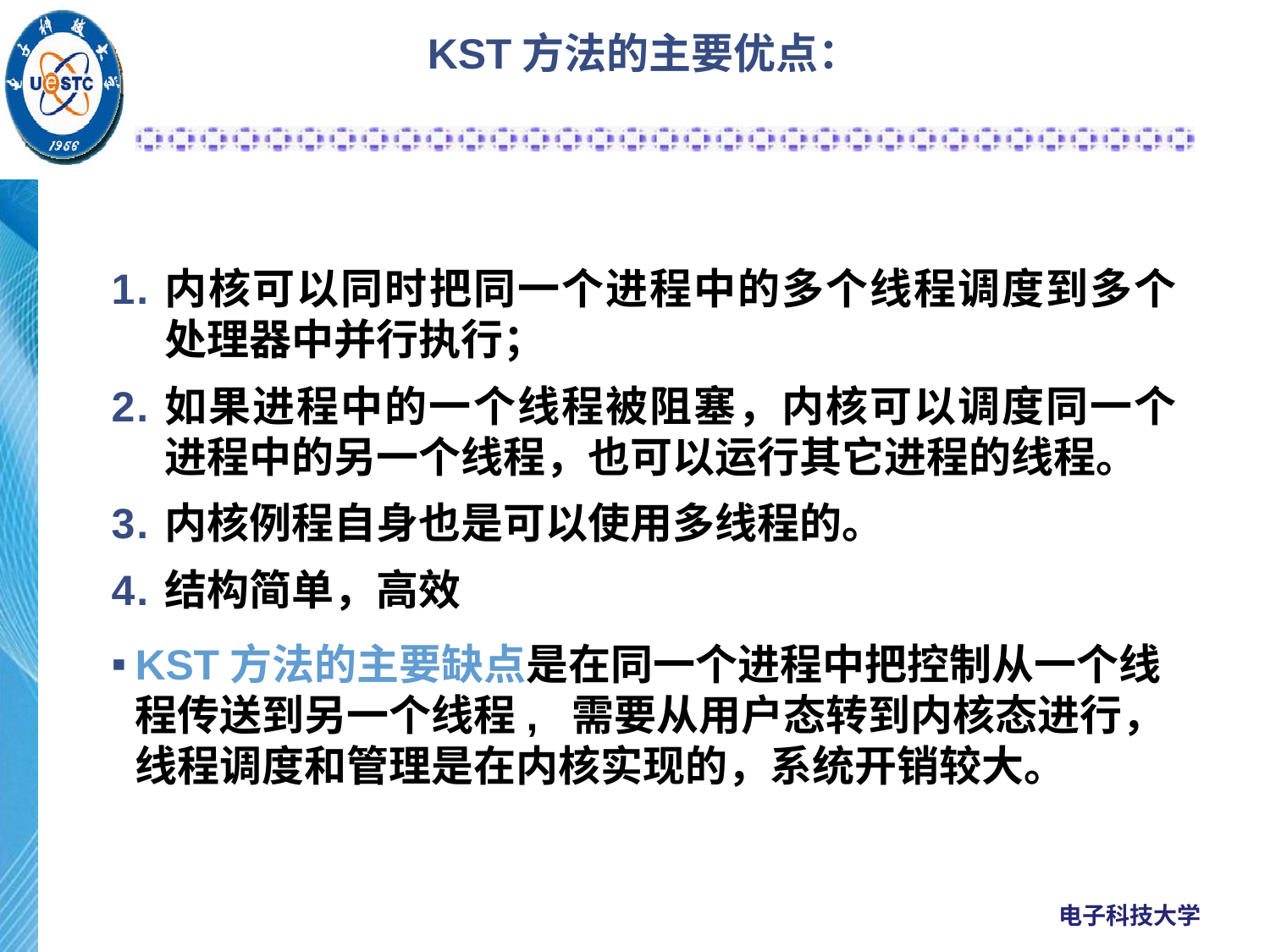

# KST方法的主要优点：
内核可以同时把同一个进程中的多个线程调度到多个处理器中并行执行；
如果进程中的一个线程被阻塞，内核可以调度同一个进程中的另一个线程，也可以运行其它进程的线程。
内核例程自身也是可以使用多线程的。
结构简单，高效
KST方法的主要缺点是在同一个进程中把控制从一个线程传送到另一个线程,  需要从用户态转到内核态进行，线程调度和管理是在内核实现的，系统开销较大。